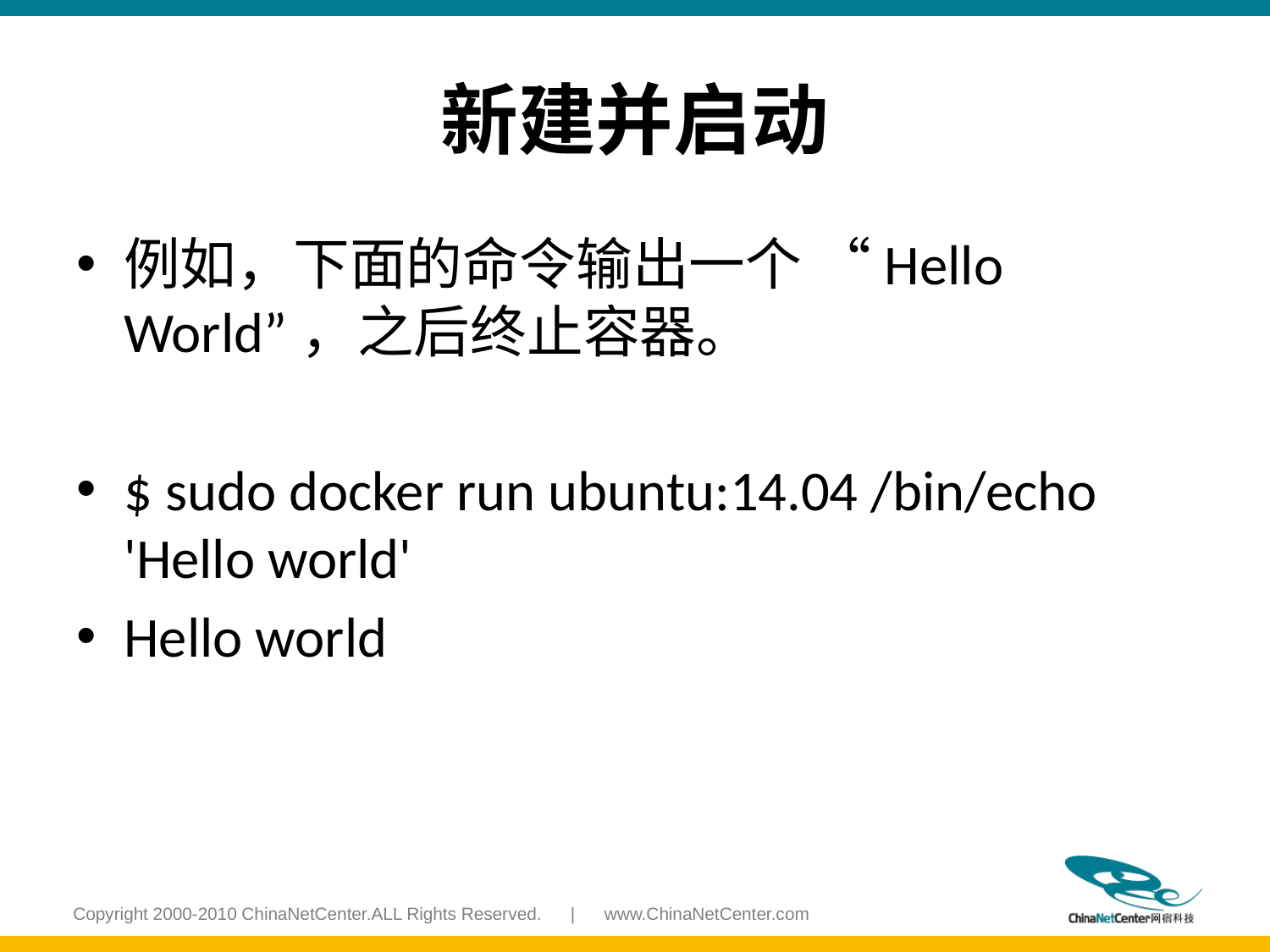

# 新建并启动
例如，下面的命令输出一个 “Hello World”，之后终止容器。

$ sudo docker run ubuntu:14.04 /bin/echo 'Hello world'
Hello world